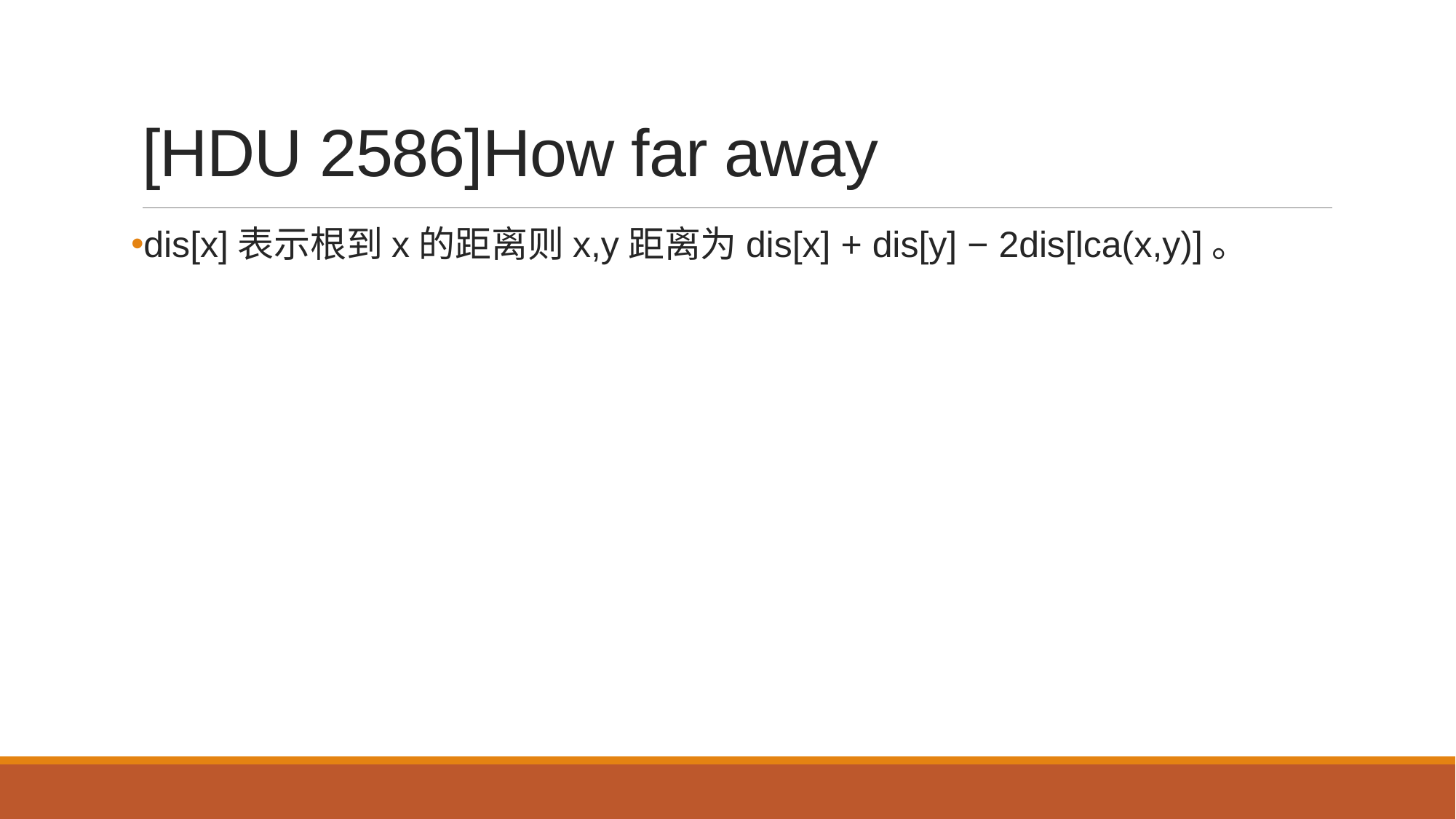

# [HDU 2586]How far away
dis[x]表示根到x的距离则x,y距离为dis[x] + dis[y] − 2dis[lca(x,y)]。